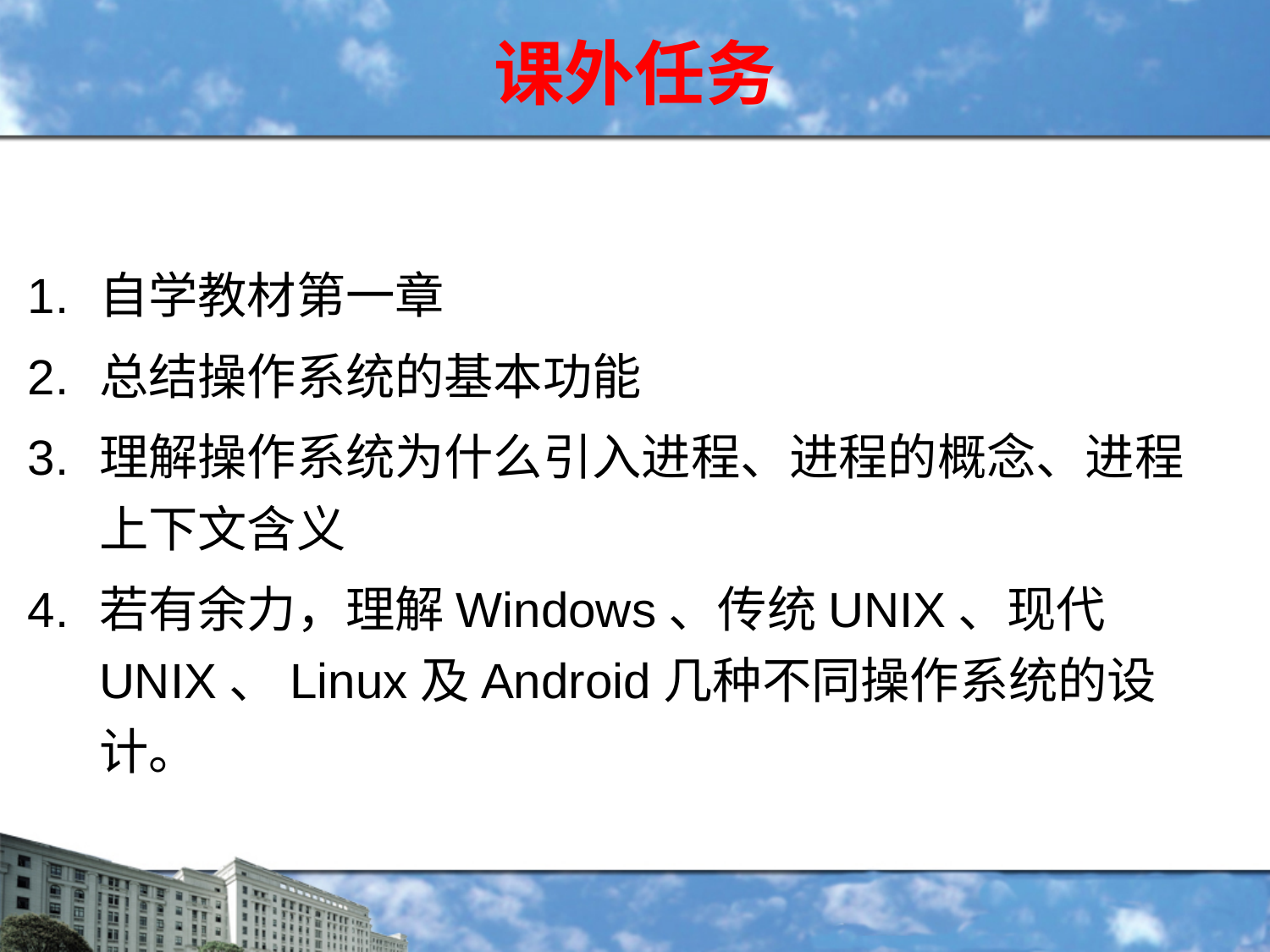

# 课外任务
自学教材第一章
总结操作系统的基本功能
理解操作系统为什么引入进程、进程的概念、进程上下文含义
若有余力，理解Windows、传统UNIX、现代UNIX、Linux及Android几种不同操作系统的设计。